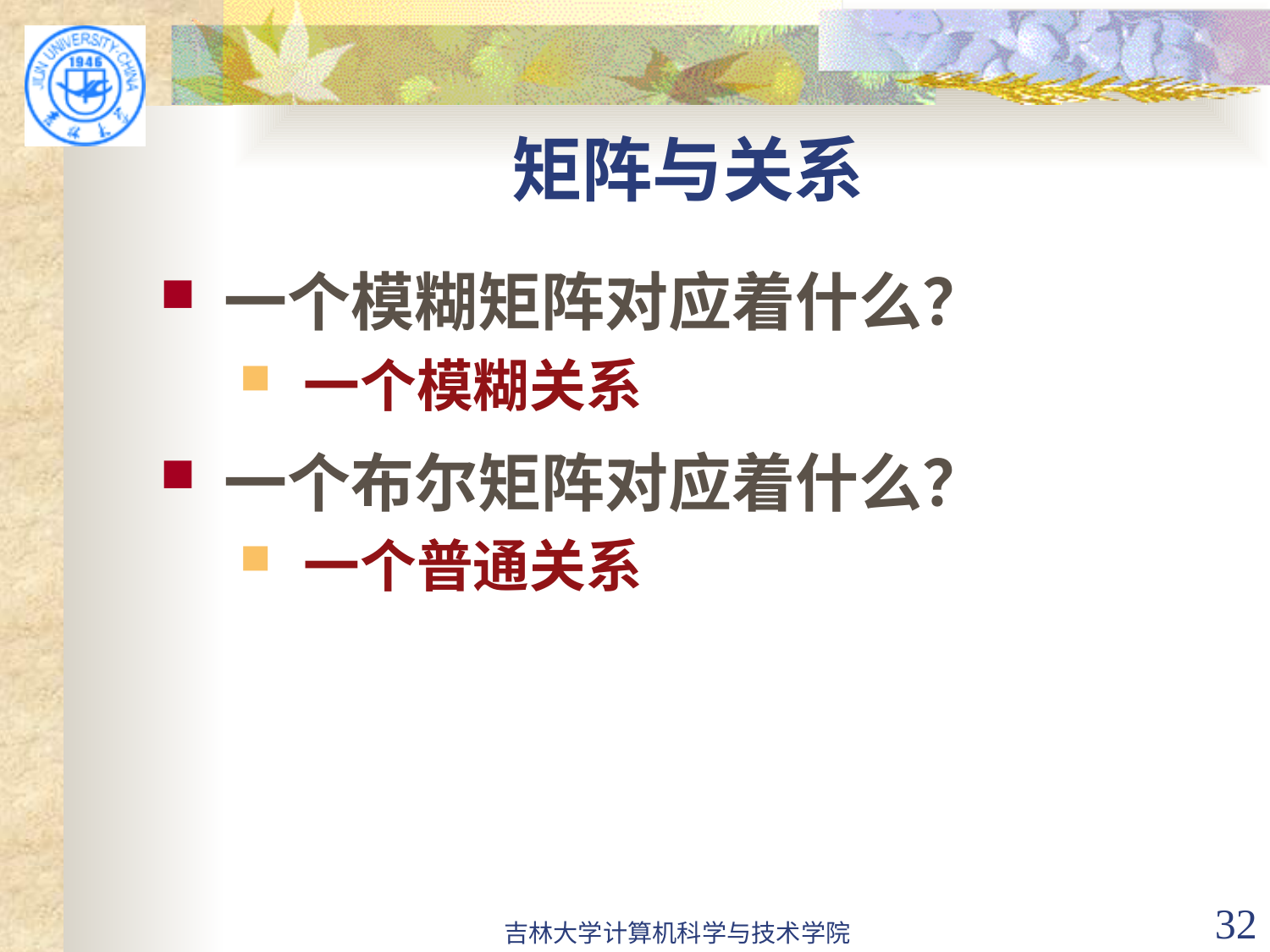

# 矩阵与关系
一个模糊矩阵对应着什么？
一个模糊关系
一个布尔矩阵对应着什么？
一个普通关系

吉林大学计算机科学与技术学院
32